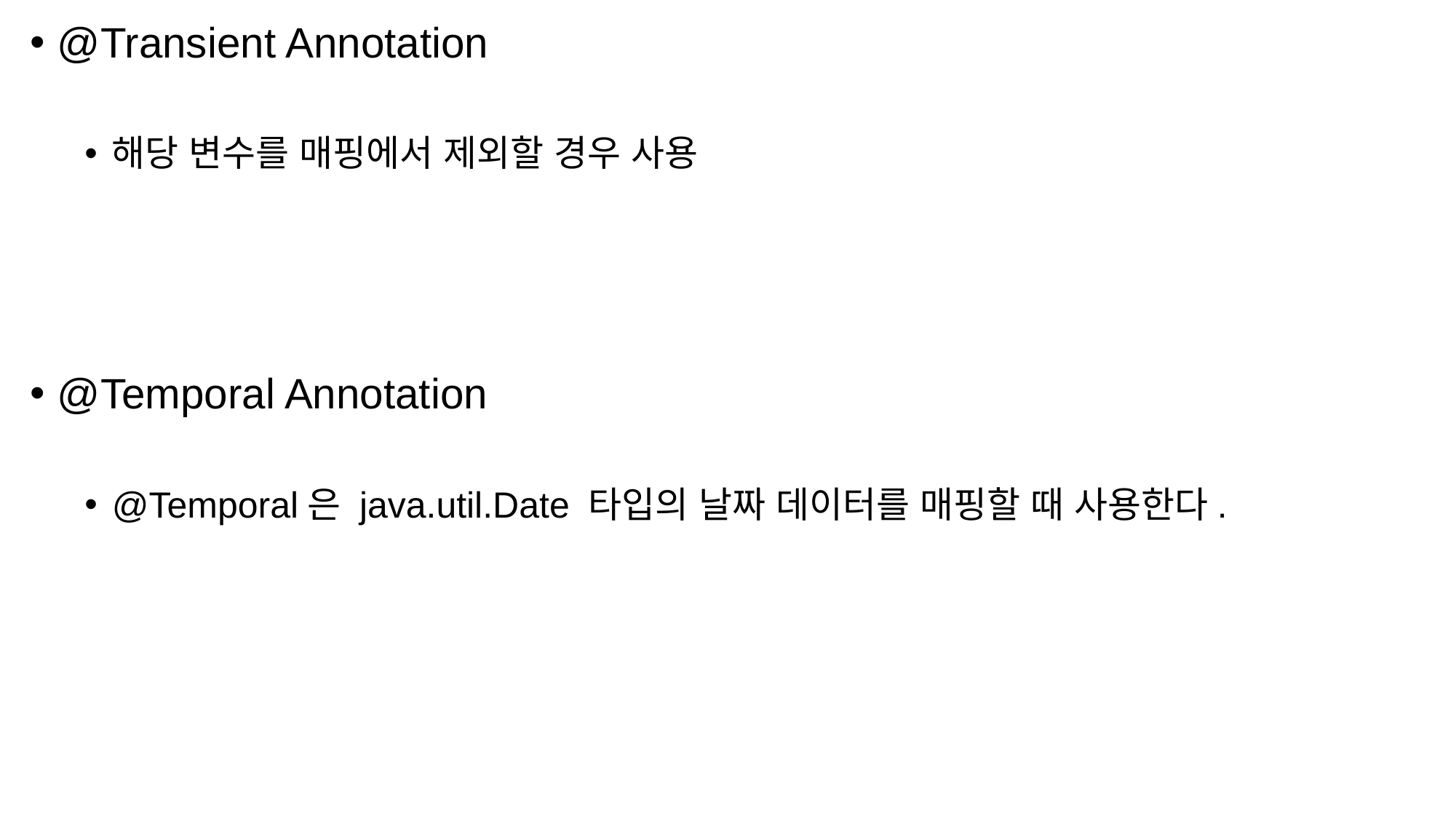

@Transient Annotation

해당 변수를 매핑에서 제외할 경우 사용

@Temporal Annotation

@Temporal은 java.util.Date 타입의 날짜 데이터를 매핑할 때 사용한다.